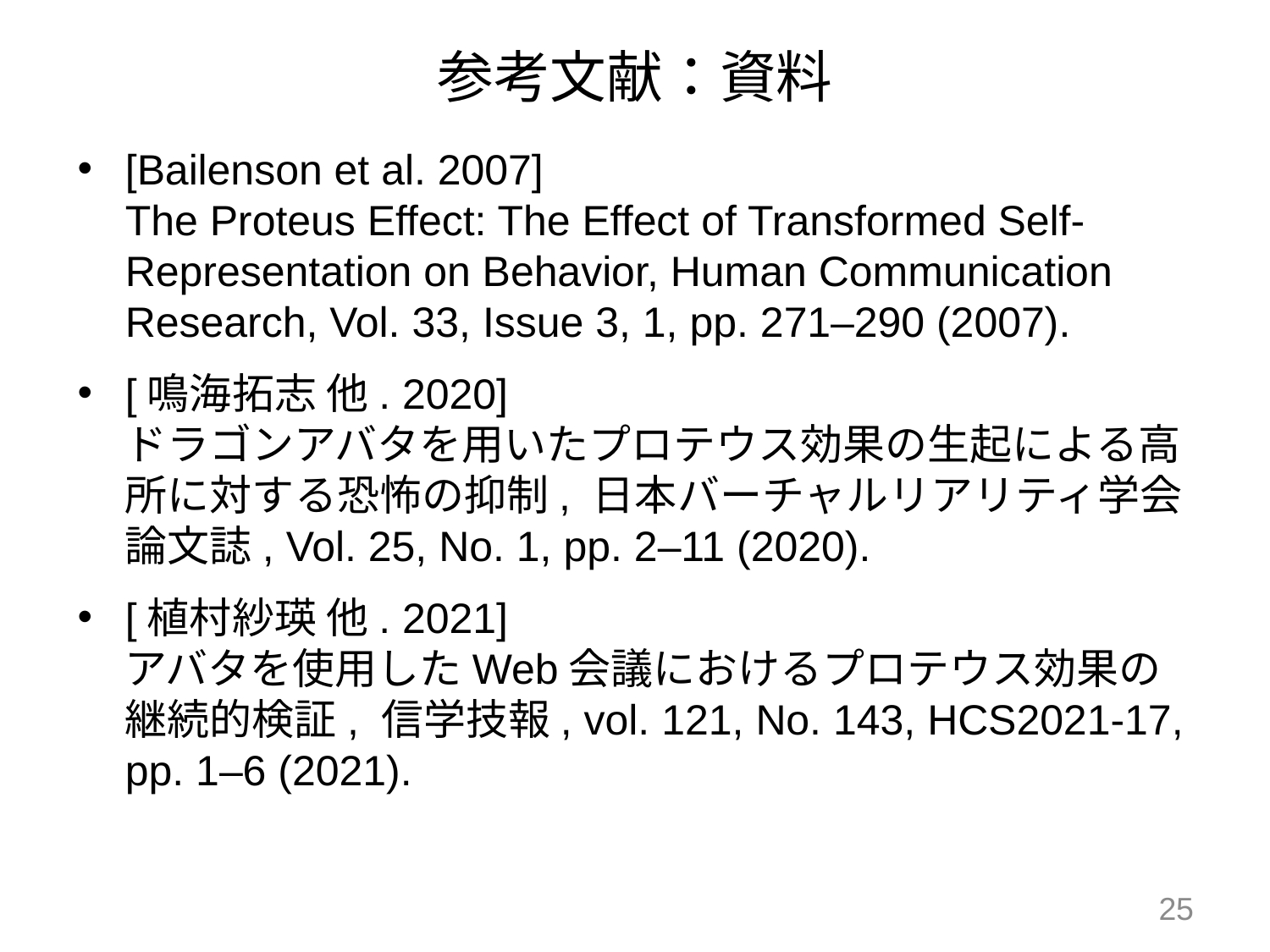

# 参考文献：資料
[Bailenson et al. 2007]
The Proteus Effect: The Effect of Transformed Self-Representation on Behavior, Human Communication Research, Vol. 33, Issue 3, 1, pp. 271–290 (2007).
[鳴海拓志 他. 2020]
ドラゴンアバタを用いたプロテウス効果の生起による高所に対する恐怖の抑制, 日本バーチャルリアリティ学会論文誌, Vol. 25, No. 1, pp. 2–11 (2020).
[植村紗瑛 他. 2021]
アバタを使用したWeb会議におけるプロテウス効果の継続的検証, 信学技報, vol. 121, No. 143, HCS2021-17, pp. 1–6 (2021).
25